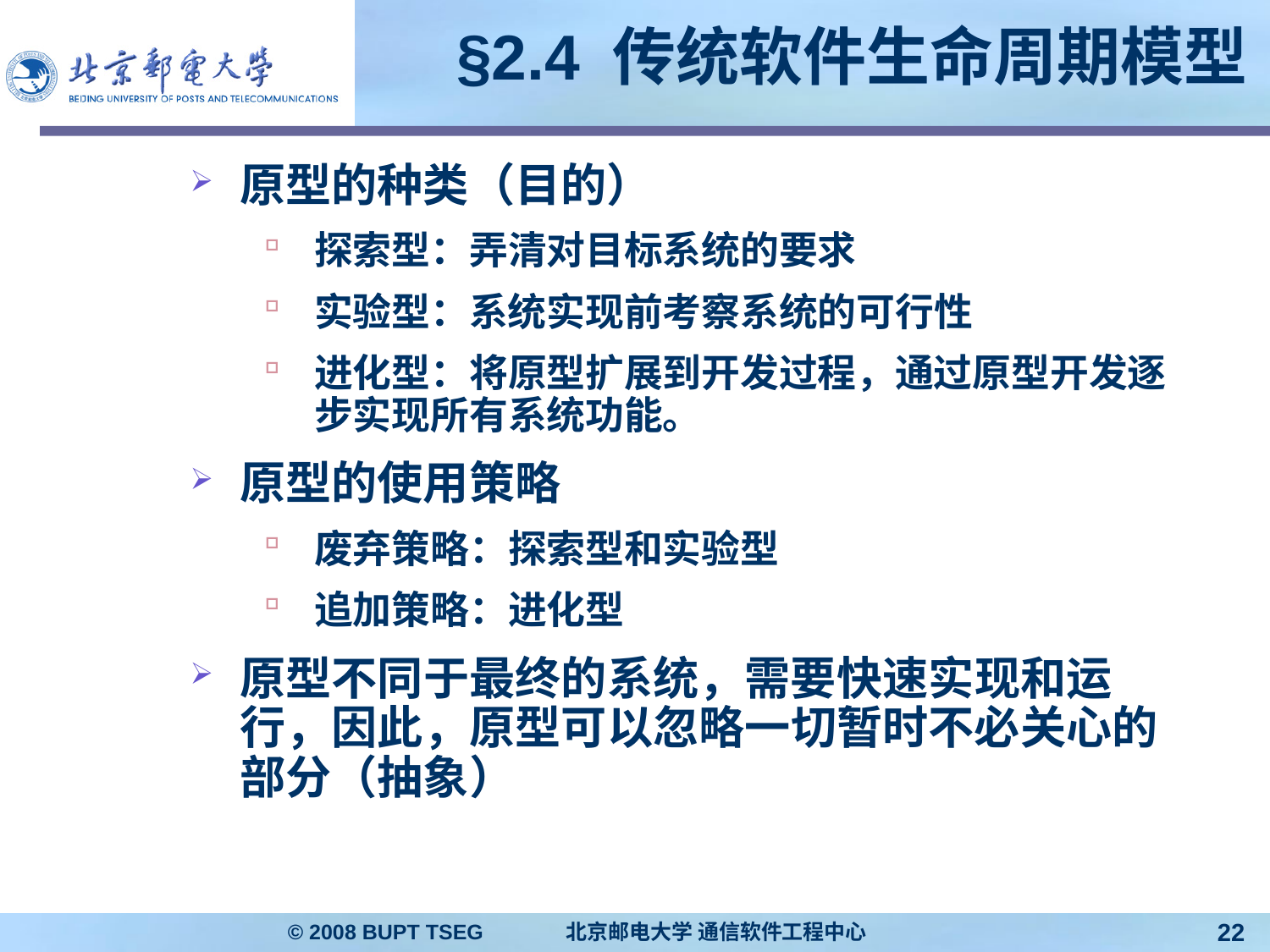

# §2.4 传统软件生命周期模型
原型的种类（目的）
探索型：弄清对目标系统的要求
实验型：系统实现前考察系统的可行性
进化型：将原型扩展到开发过程，通过原型开发逐步实现所有系统功能。
原型的使用策略
废弃策略：探索型和实验型
追加策略：进化型
原型不同于最终的系统，需要快速实现和运行，因此，原型可以忽略一切暂时不必关心的部分（抽象）
© 2008 BUPT TSEG             北京邮电大学 通信软件工程中心